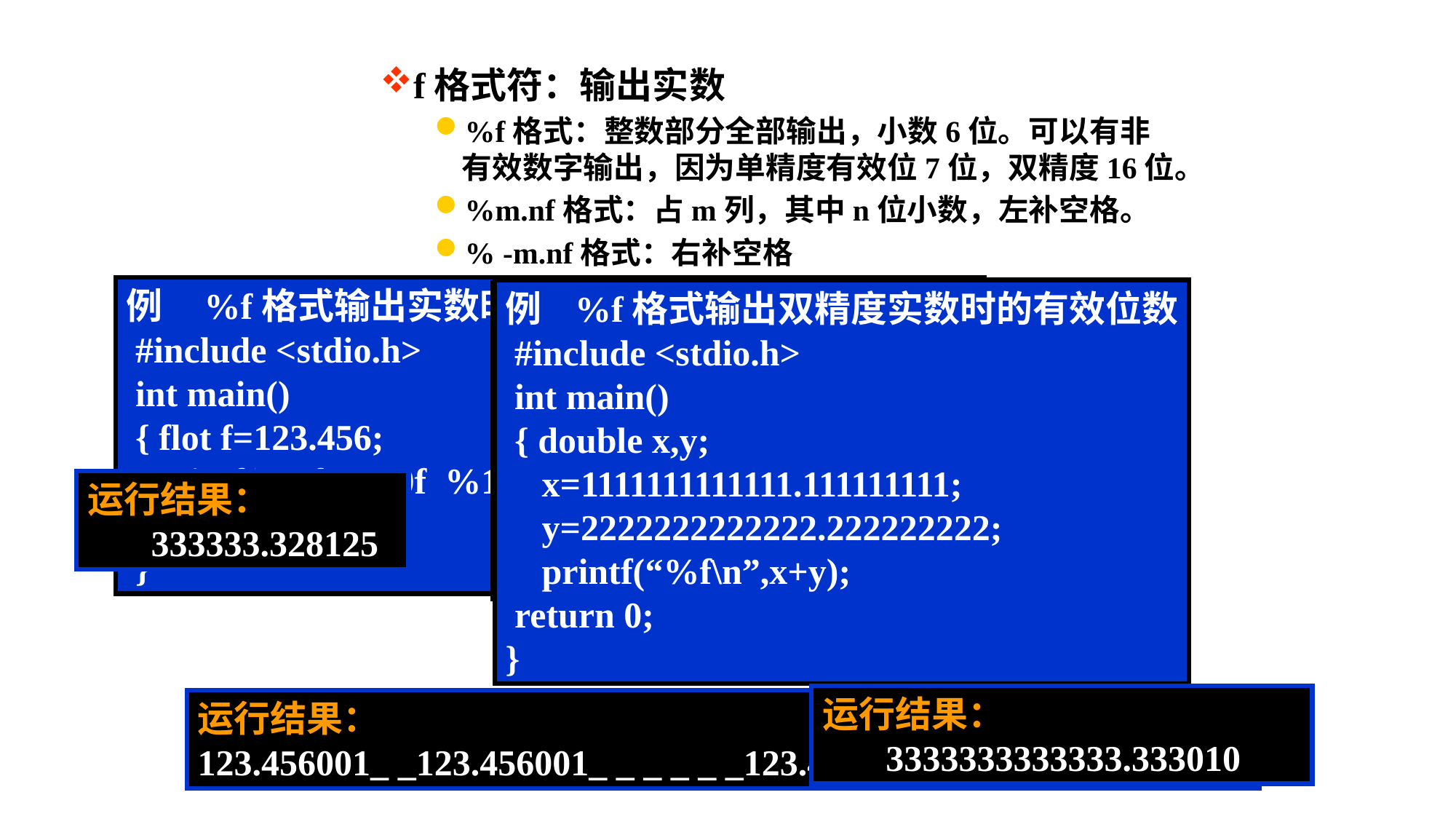

f格式符：输出实数
%f格式：整数部分全部输出，小数6位。可以有非有效数字输出，因为单精度有效位7位，双精度16位。
%m.nf格式：占m列，其中n位小数，左补空格。
% -m.nf格式：右补空格
例    %f格式输出实数时指定小数位数
 #include <stdio.h>
 int main()
 { flot f=123.456;
   printf(“%f  %10f  %10.2f  %.2f  %-10.2f\n”,f,f,f,f,f);
   return 0;
 }
例   %f格式输出双精度实数时的有效位数
 #include <stdio.h>
 int main()
 { double x,y;
    x=1111111111111.111111111;
    y=2222222222222.222222222;
    printf(“%f\n”,x+y);
 return 0;
}
例    %f格式输出实数时的有效位数
 #include <stdio.h>
 void main()
 { float x,y;
    x=111111.111;y=222222.222;
    printf(“%f\n”,x+y);
 }
运行结果：
       333333.328125
运行结果：
       3333333333333.333010
运行结果：
123.456001_ _123.456001_ _ _ _ _ _123.46_ _123.46_ _123.46_ _ _ _